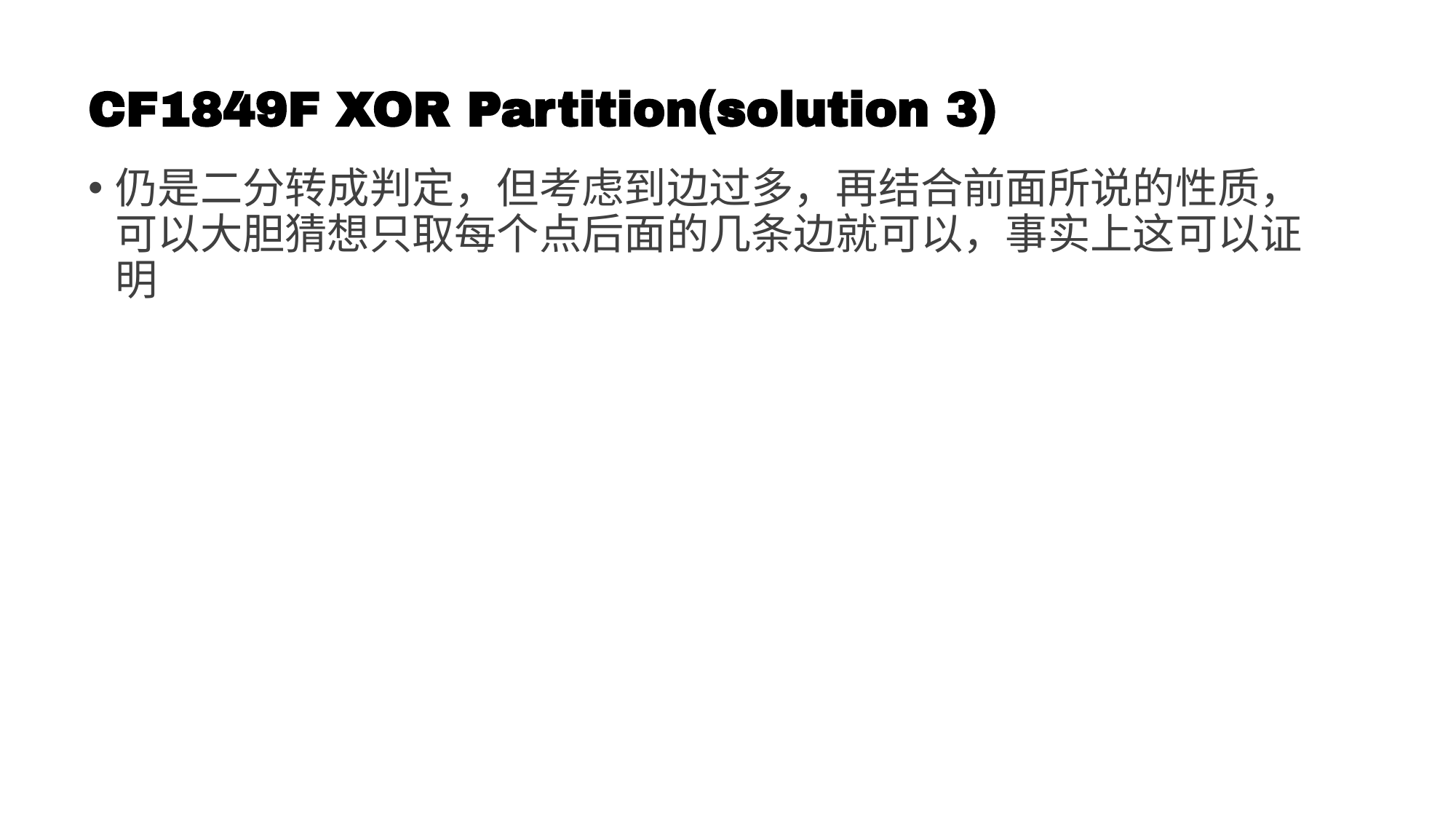

# CF1849F XOR Partition(solution 3)
仍是二分转成判定，但考虑到边过多，再结合前面所说的性质，可以大胆猜想只取每个点后面的几条边就可以，事实上这可以证明